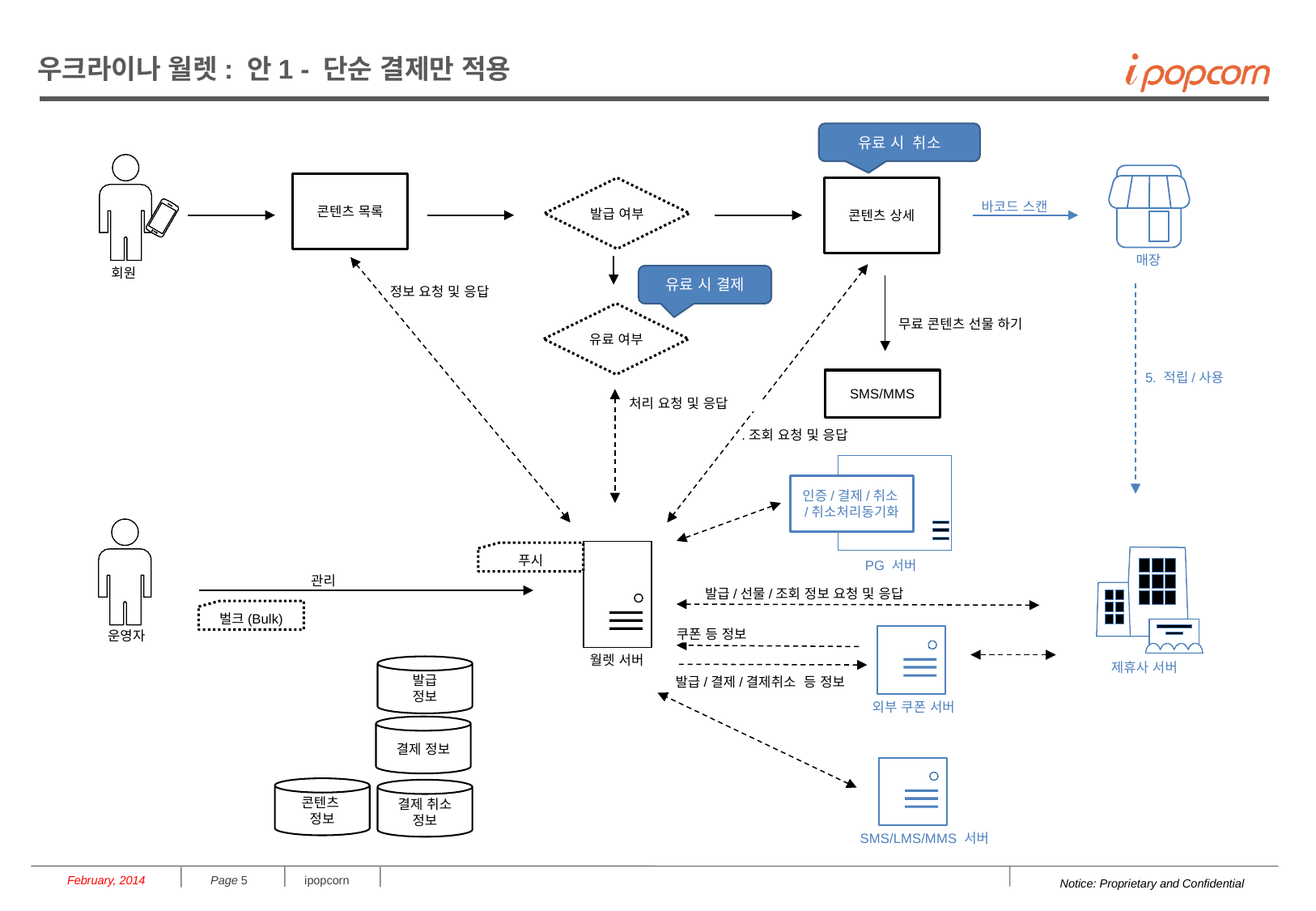

# 우크라이나 월렛: 안1 - 단순 결제만 적용
유료 시  취소

회원

매장
콘텐츠 목록
발급 여부
콘텐츠 상세
바코드 스캔
유료 시 결제
정보 요청 및 응답
유료 여부
무료 콘텐츠 선물 하기
5. 적립/사용
SMS/MMS
처리 요청 및 응답
.조회 요청 및 응답

인증/결제/취소/취소처리동기화

PG 서버

운영자

월렛 서버
푸시

제휴사 서버
 관리
발급/선물/조회 정보 요청 및 응답
벌크(Bulk)
쿠폰 등 정보

외부 쿠폰 서버
발급
정보
 발급/결제/결제취소  등 정보
결제 정보

SMS/LMS/MMS 서버
콘텐츠
정보
결제 취소
정보